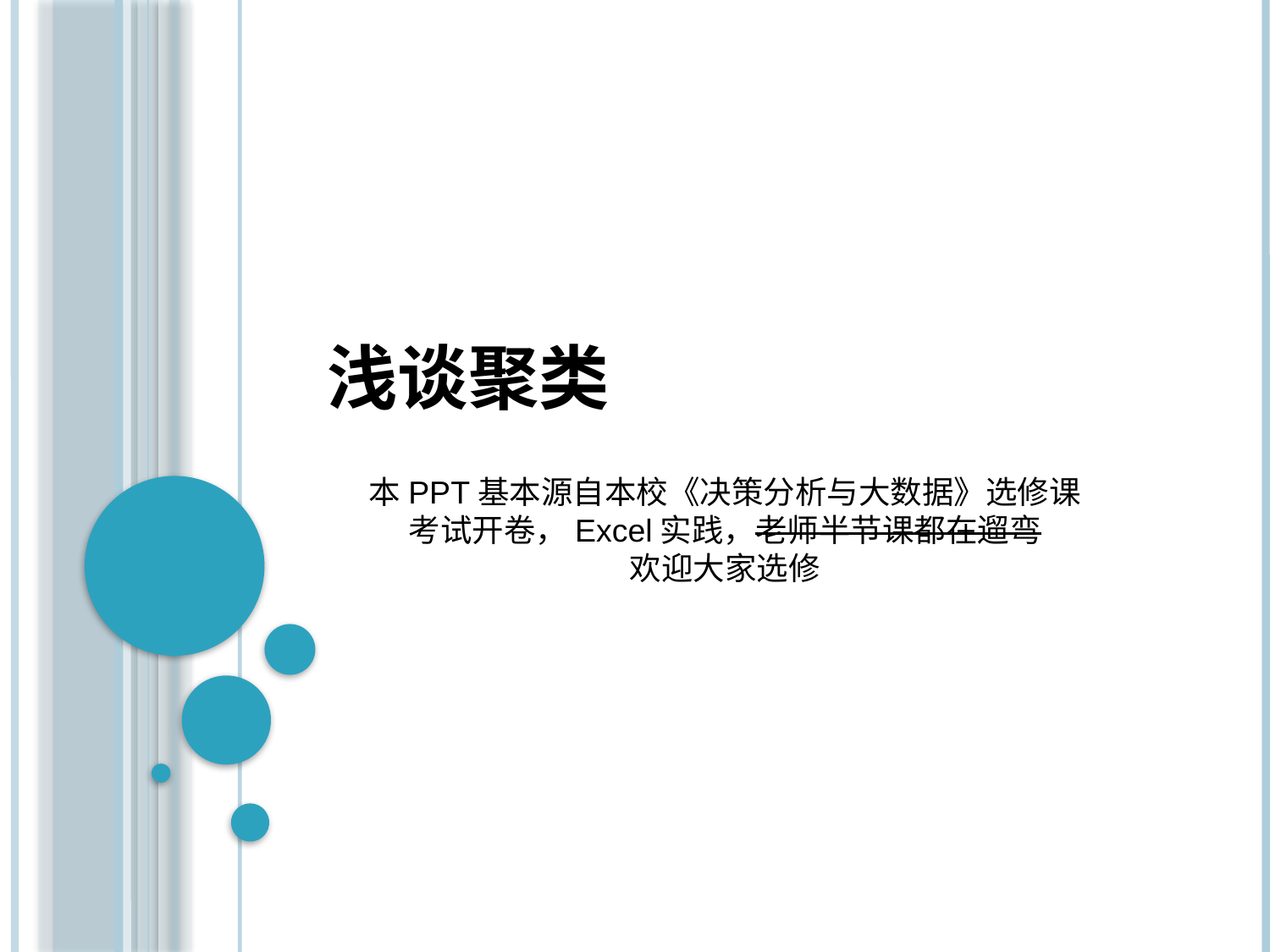

# 浅谈聚类
本PPT基本源自本校《决策分析与大数据》选修课
考试开卷，Excel实践，老师半节课都在遛弯
欢迎大家选修